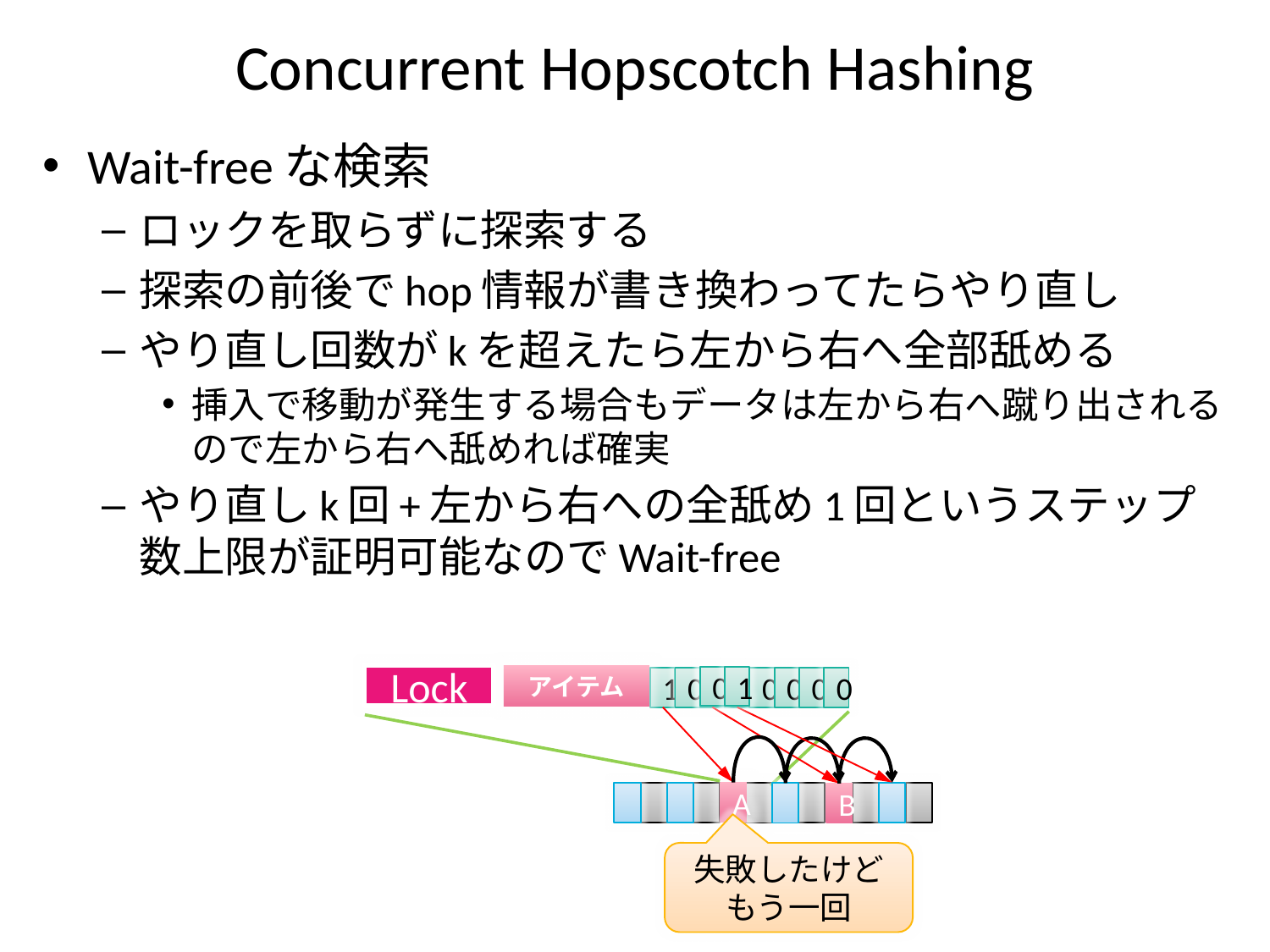

# Concurrent Hopscotch Hashing
Wait-freeな検索
ロックを取らずに探索する
探索の前後でhop情報が書き換わってたらやり直し
やり直し回数がkを超えたら左から右へ全部舐める
挿入で移動が発生する場合もデータは左から右へ蹴り出されるので左から右へ舐めれば確実
やり直しk回+左から右への全舐め1回というステップ数上限が証明可能なのでWait-free

Lock
アイテム
0
1
1
0
1
0
0
0
0
0

A

B
失敗したけど
もう一回